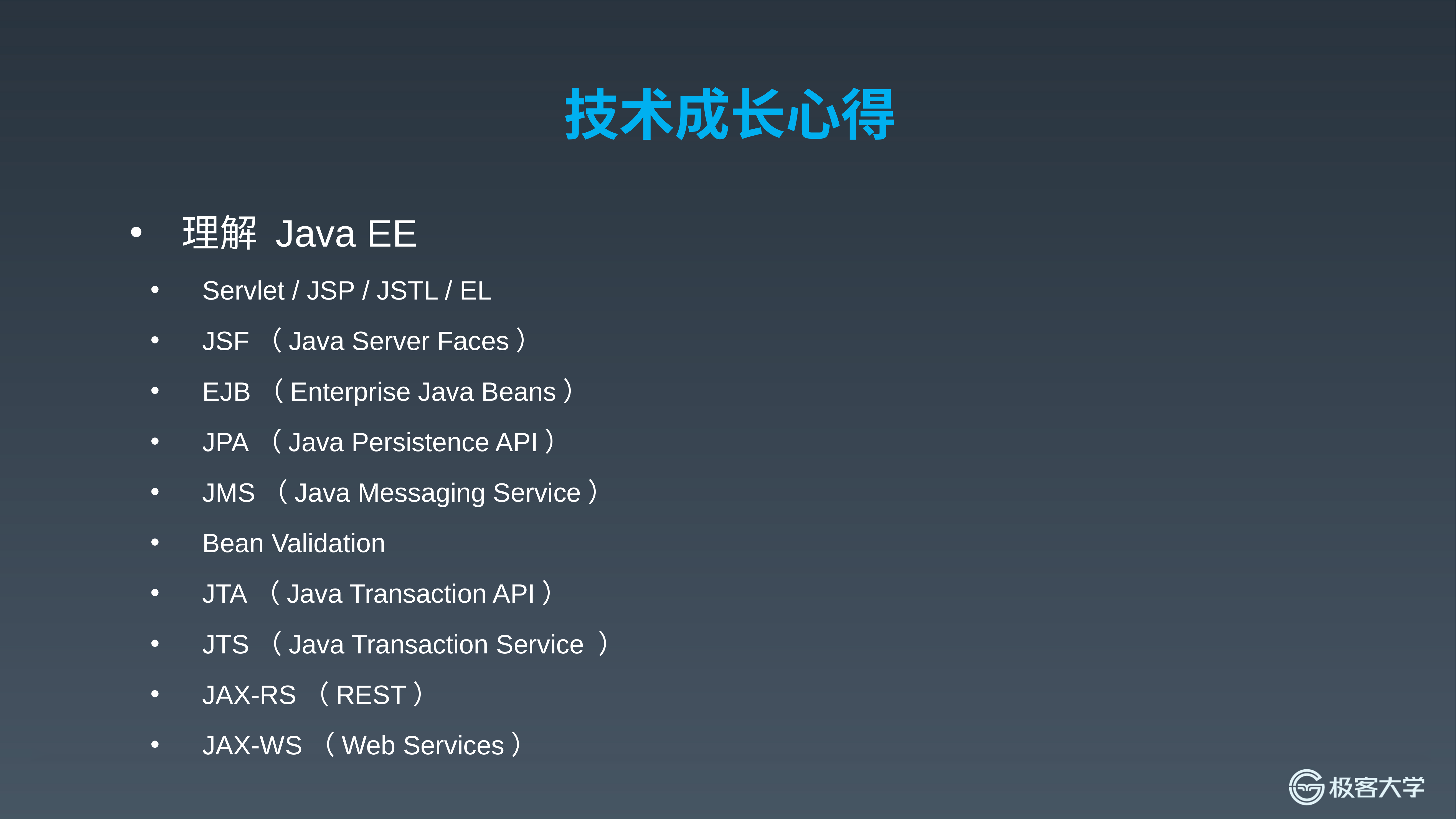

技术成长心得
理解 Java EE
Servlet / JSP / JSTL / EL
JSF（Java Server Faces）
EJB（Enterprise Java Beans）
JPA（Java Persistence API）
JMS（Java Messaging Service）
Bean Validation
JTA（Java Transaction API）
JTS（Java Transaction Service ）
JAX-RS（REST）
JAX-WS（Web Services）